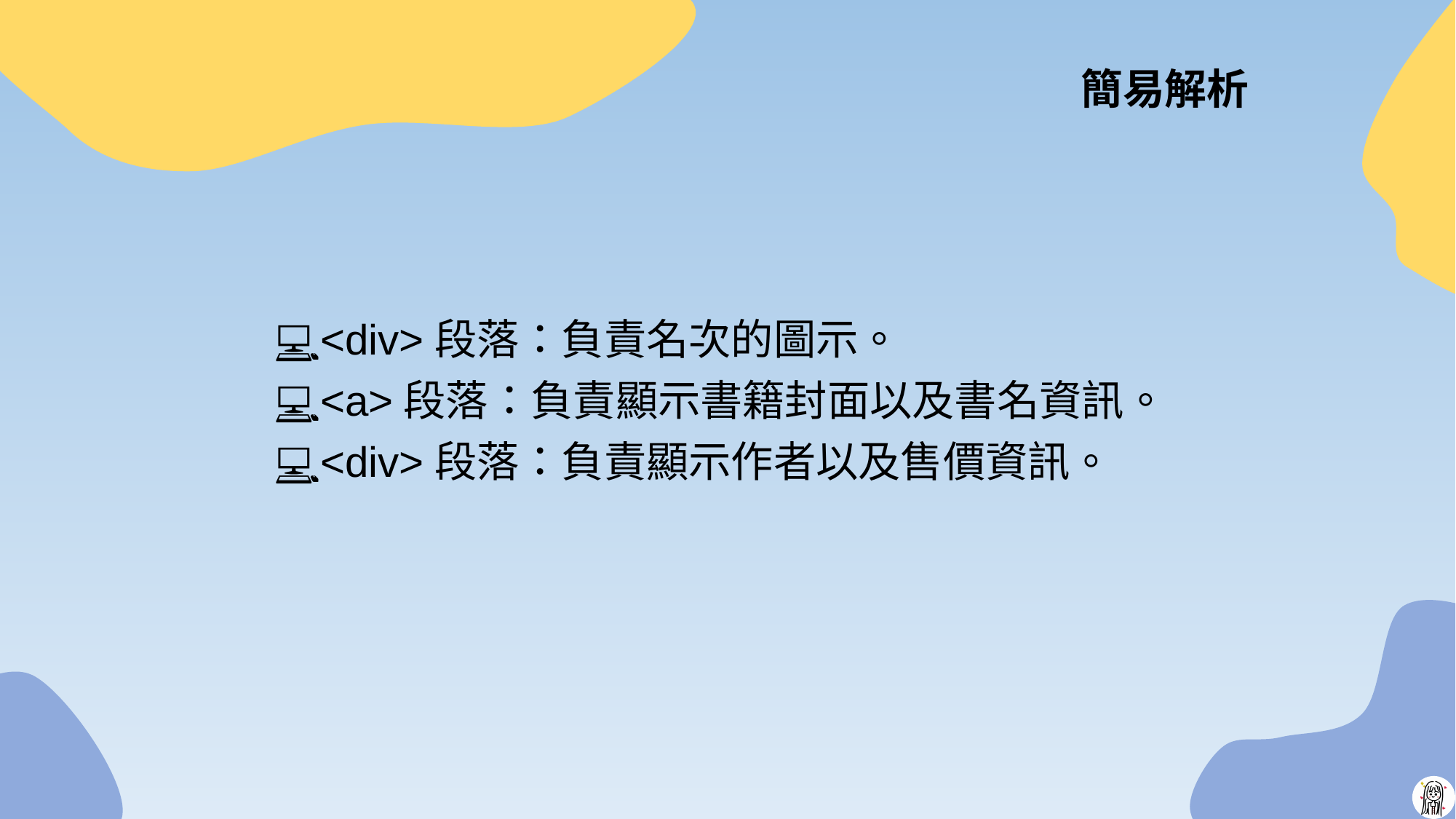

# 簡易解析
💻<div>段落：負責名次的圖示。
💻<a>段落：負責顯示書籍封面以及書名資訊。
💻<div>段落：負責顯示作者以及售價資訊。

27